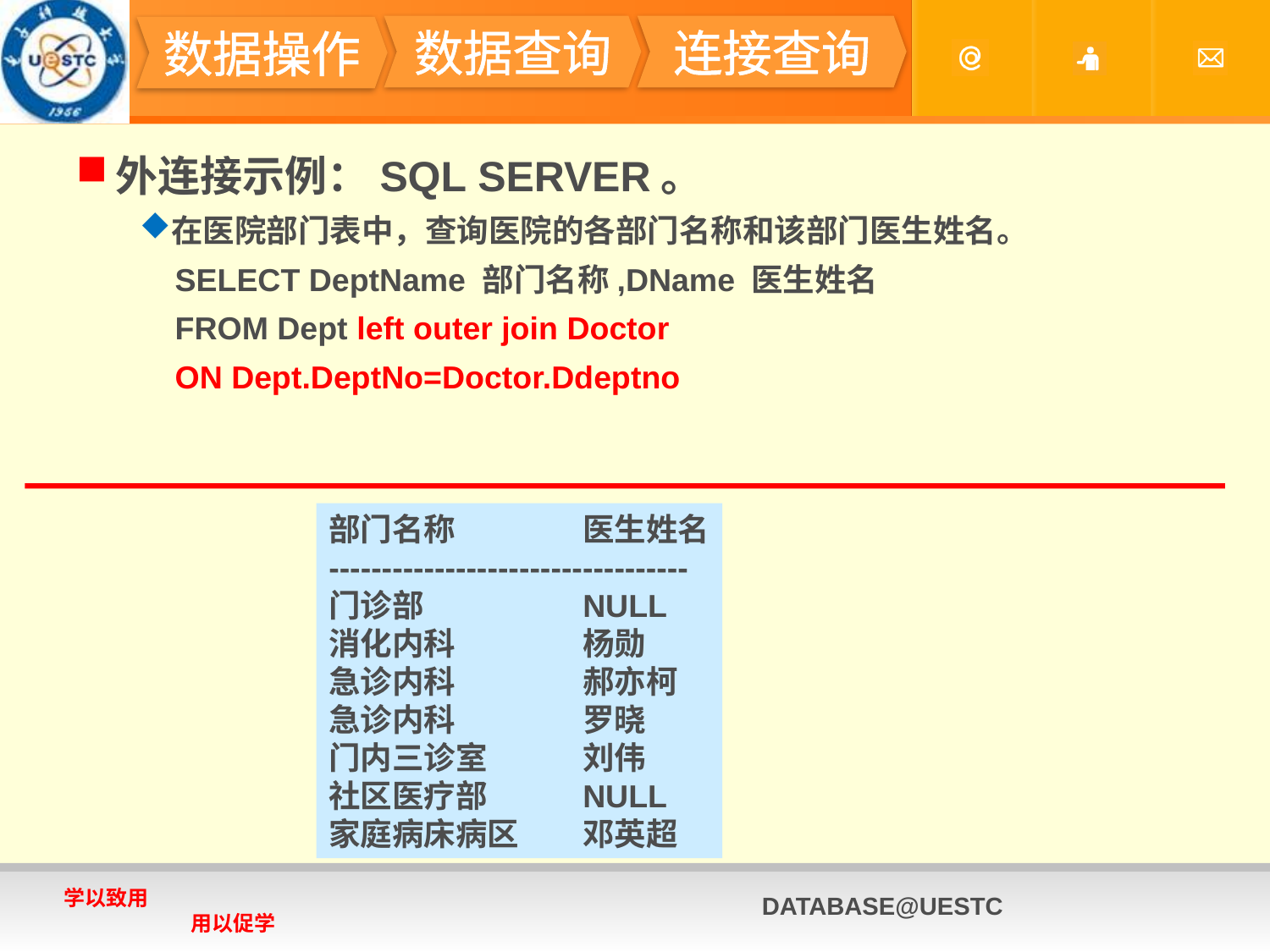

#
数据查询
连接查询
数据操作
外连接示例：SQL SERVER。
在医院部门表中，查询医院的各部门名称和该部门医生姓名。
    SELECT DeptName 部门名称,DName 医生姓名
    FROM Dept left outer join Doctor
    ON Dept.DeptNo=Doctor.Ddeptno

部门名称	医生姓名
----------------------------------
门诊部		NULL
消化内科	杨勋
急诊内科	郝亦柯
急诊内科	罗晓
门内三诊室	刘伟
社区医疗部	NULL
家庭病床病区	邓英超